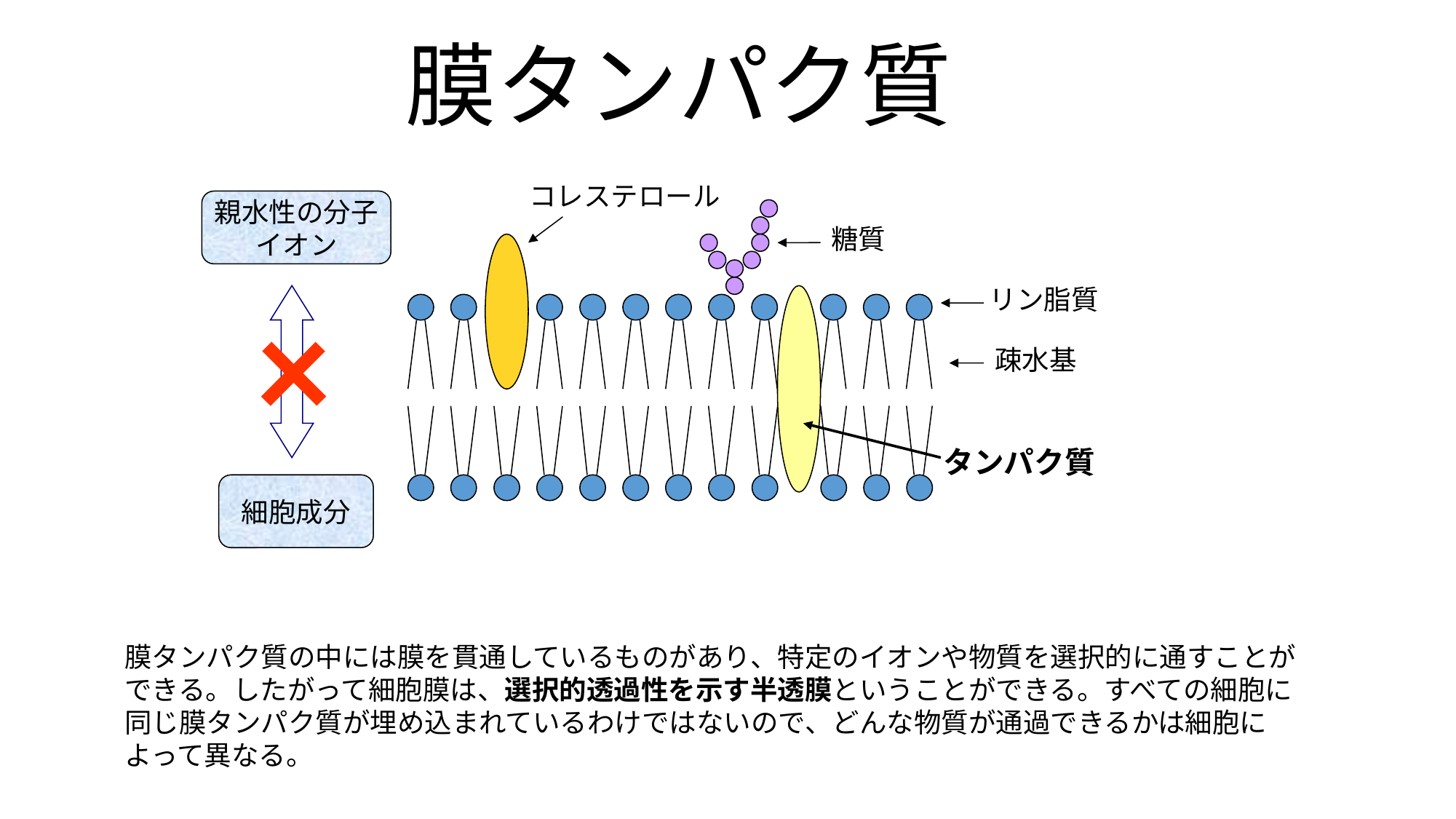

膜タンパク質

コレステロール
親水性の分子
イオン

糖質

×

リン脂質

疎水基

タンパク質
細胞成分

膜タンパク質の中には膜を貫通しているものがあり、特定のイオンや物質を選択的に通すことができる。したがって細胞膜は、選択的透過性を示す半透膜ということができる。すべての細胞に同じ膜タンパク質が埋め込まれているわけではないので、どんな物質が通過できるかは細胞によって異なる。